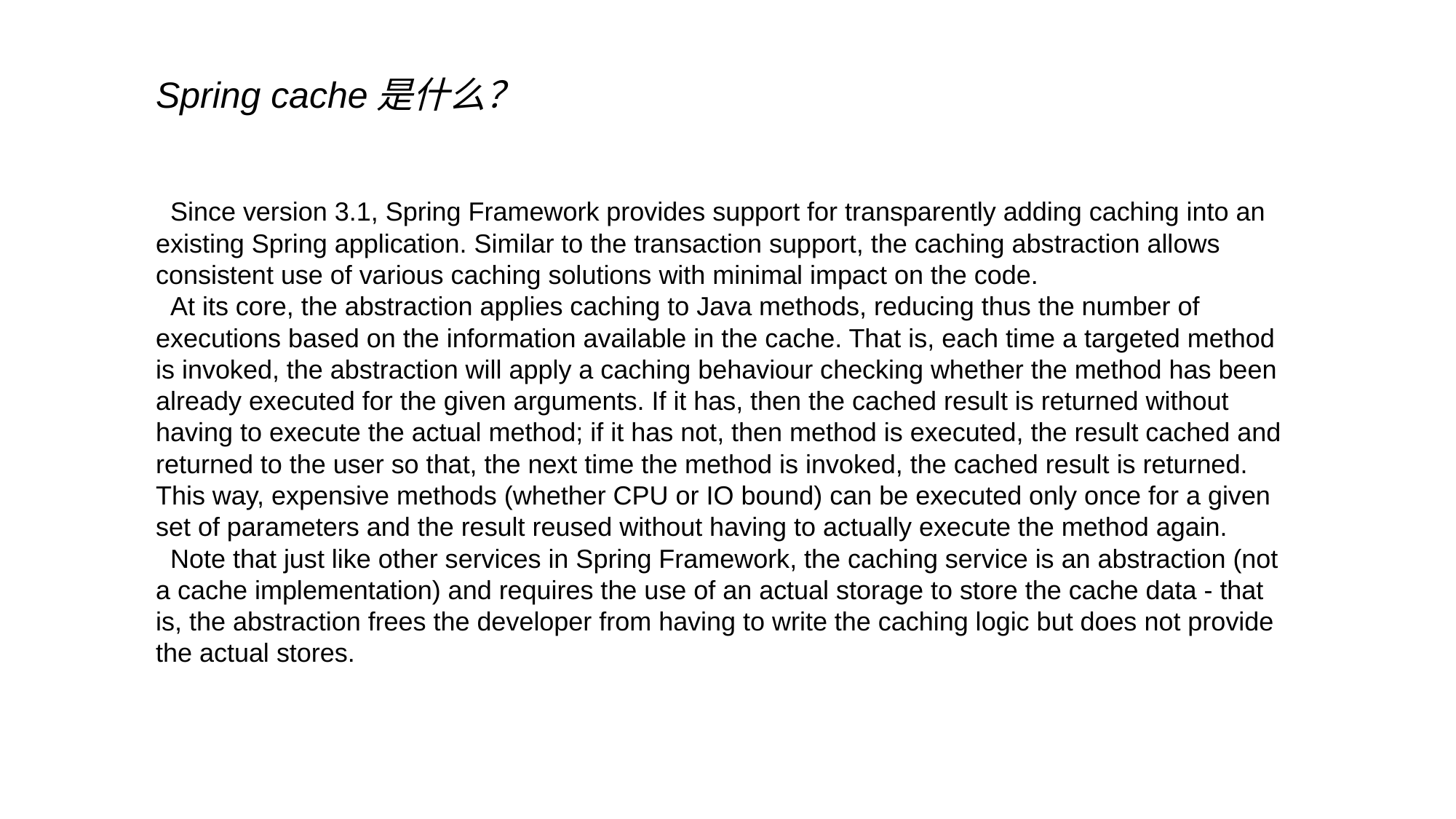

# Spring cache是什么？
  Since version 3.1, Spring Framework provides support for transparently adding caching into an existing Spring application. Similar to the transaction support, the caching abstraction allows consistent use of various caching solutions with minimal impact on the code.
  At its core, the abstraction applies caching to Java methods, reducing thus the number of executions based on the information available in the cache. That is, each time a targeted method is invoked, the abstraction will apply a caching behaviour checking whether the method has been already executed for the given arguments. If it has, then the cached result is returned without having to execute the actual method; if it has not, then method is executed, the result cached and returned to the user so that, the next time the method is invoked, the cached result is returned. This way, expensive methods (whether CPU or IO bound) can be executed only once for a given set of parameters and the result reused without having to actually execute the method again.
  Note that just like other services in Spring Framework, the caching service is an abstraction (not a cache implementation) and requires the use of an actual storage to store the cache data - that is, the abstraction frees the developer from having to write the caching logic but does not provide the actual stores.